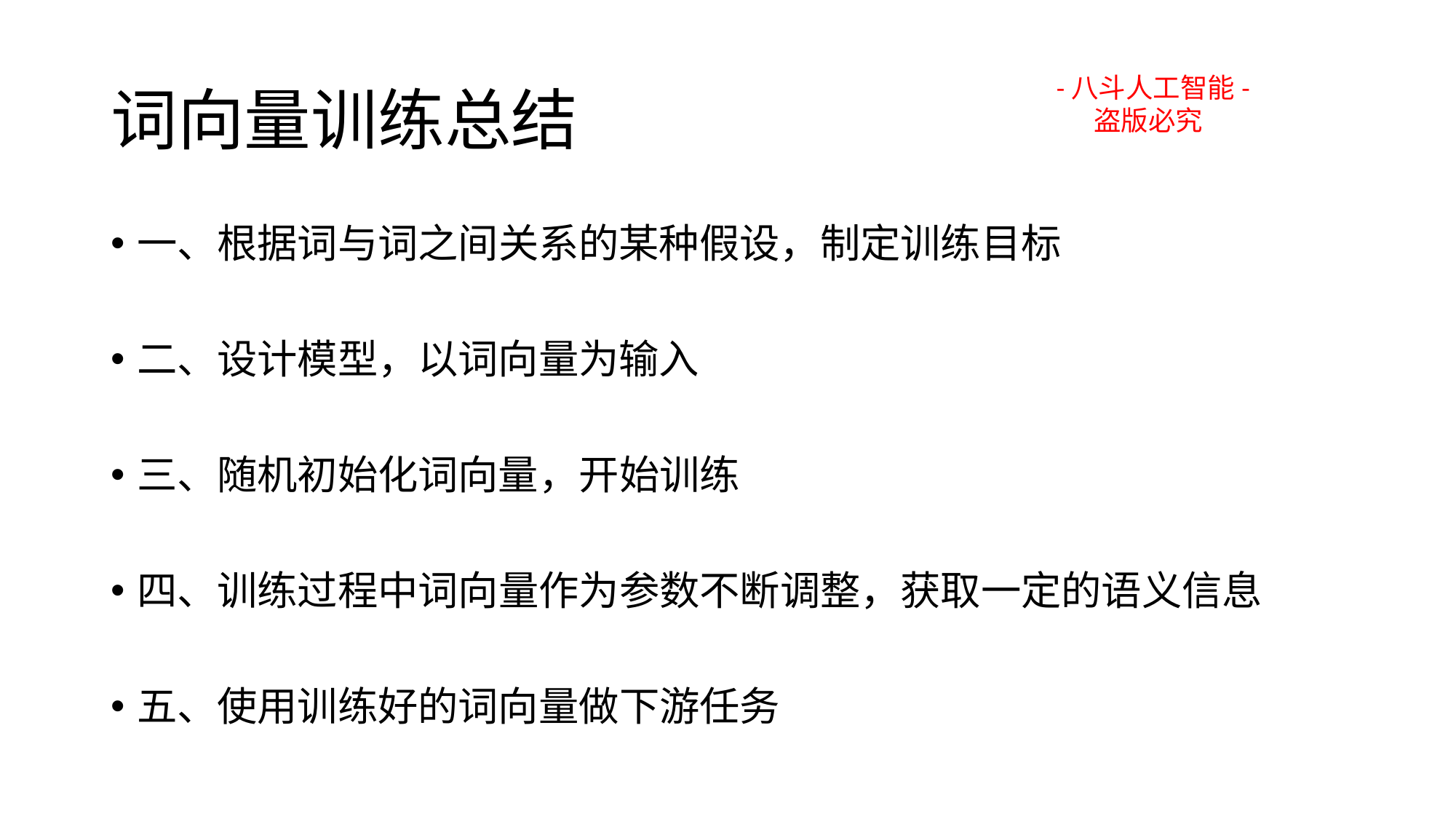

# 词向量训练总结
-八斗人工智能-
     盗版必究
一、根据词与词之间关系的某种假设，制定训练目标

二、设计模型，以词向量为输入

三、随机初始化词向量，开始训练

四、训练过程中词向量作为参数不断调整，获取一定的语义信息

五、使用训练好的词向量做下游任务